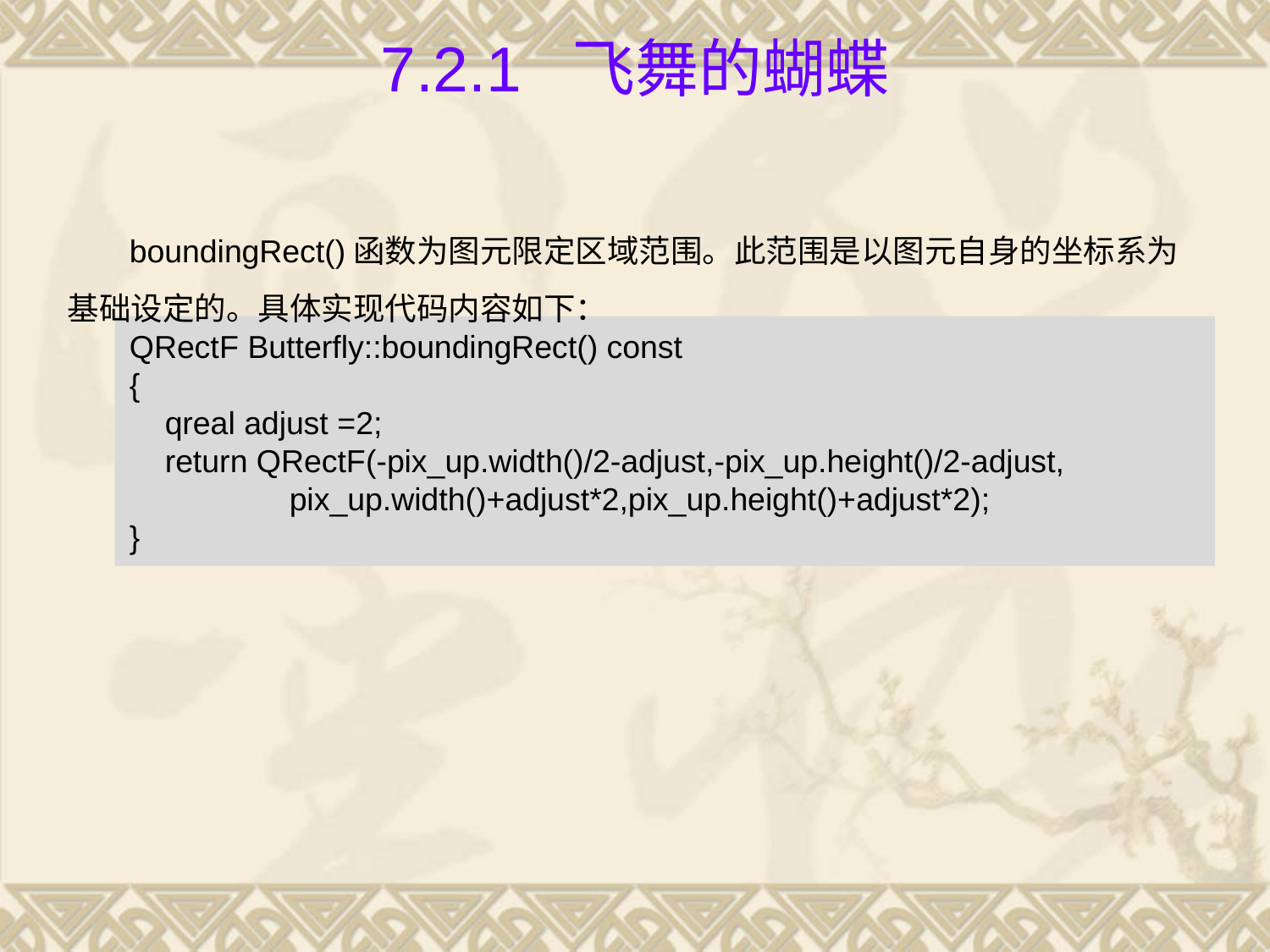

# 7.2.1  飞舞的蝴蝶
boundingRect()函数为图元限定区域范围。此范围是以图元自身的坐标系为基础设定的。具体实现代码内容如下：
QRectF Butterfly::boundingRect() const
{
    qreal adjust =2;
    return QRectF(-pix_up.width()/2-adjust,-pix_up.height()/2-adjust,
                  pix_up.width()+adjust*2,pix_up.height()+adjust*2);
}